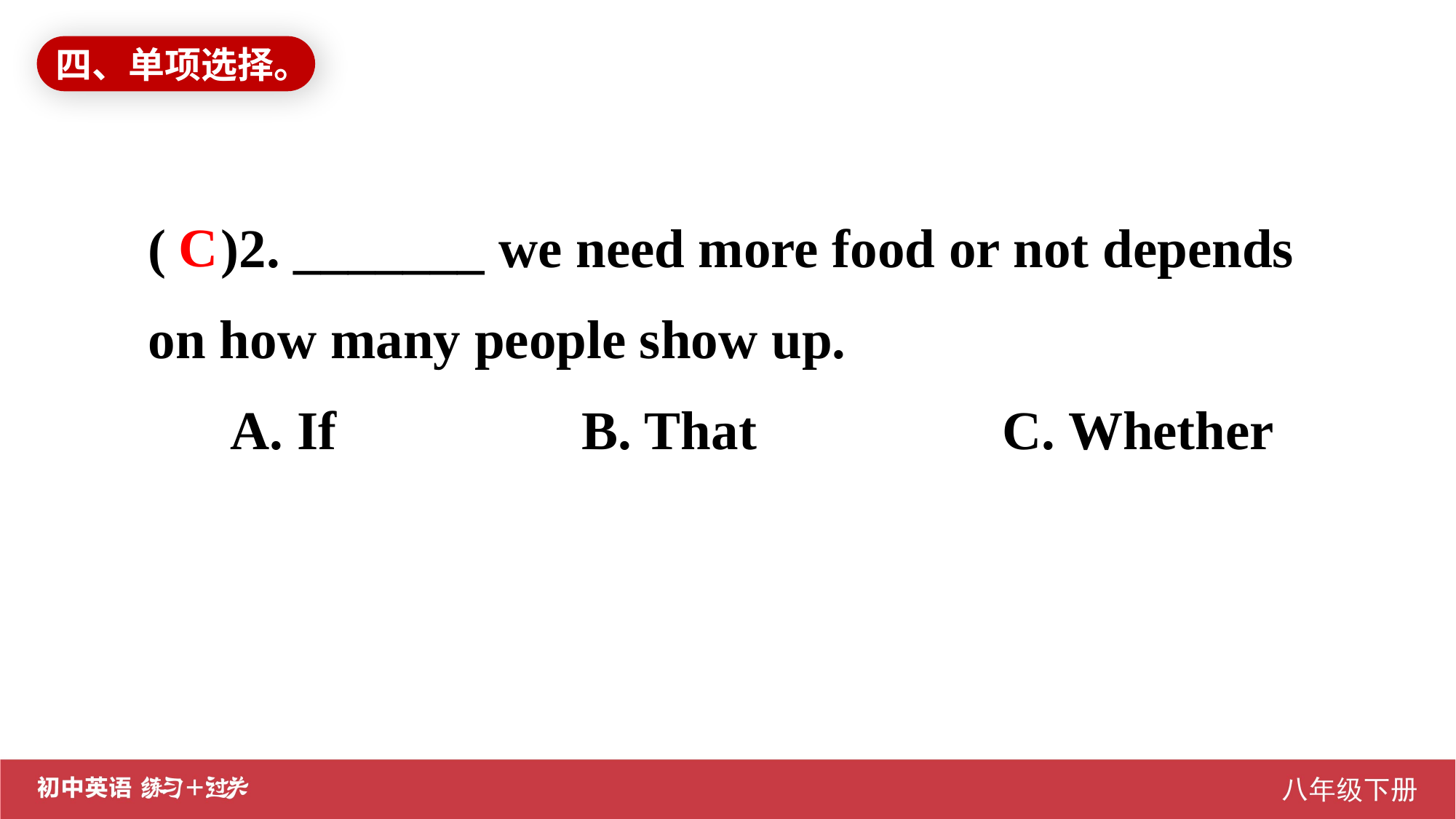

四、单项选择。
(    )2. _______ we need more food or not depends on how many people show up.
      A. If                  B. That                  C. Whether
C